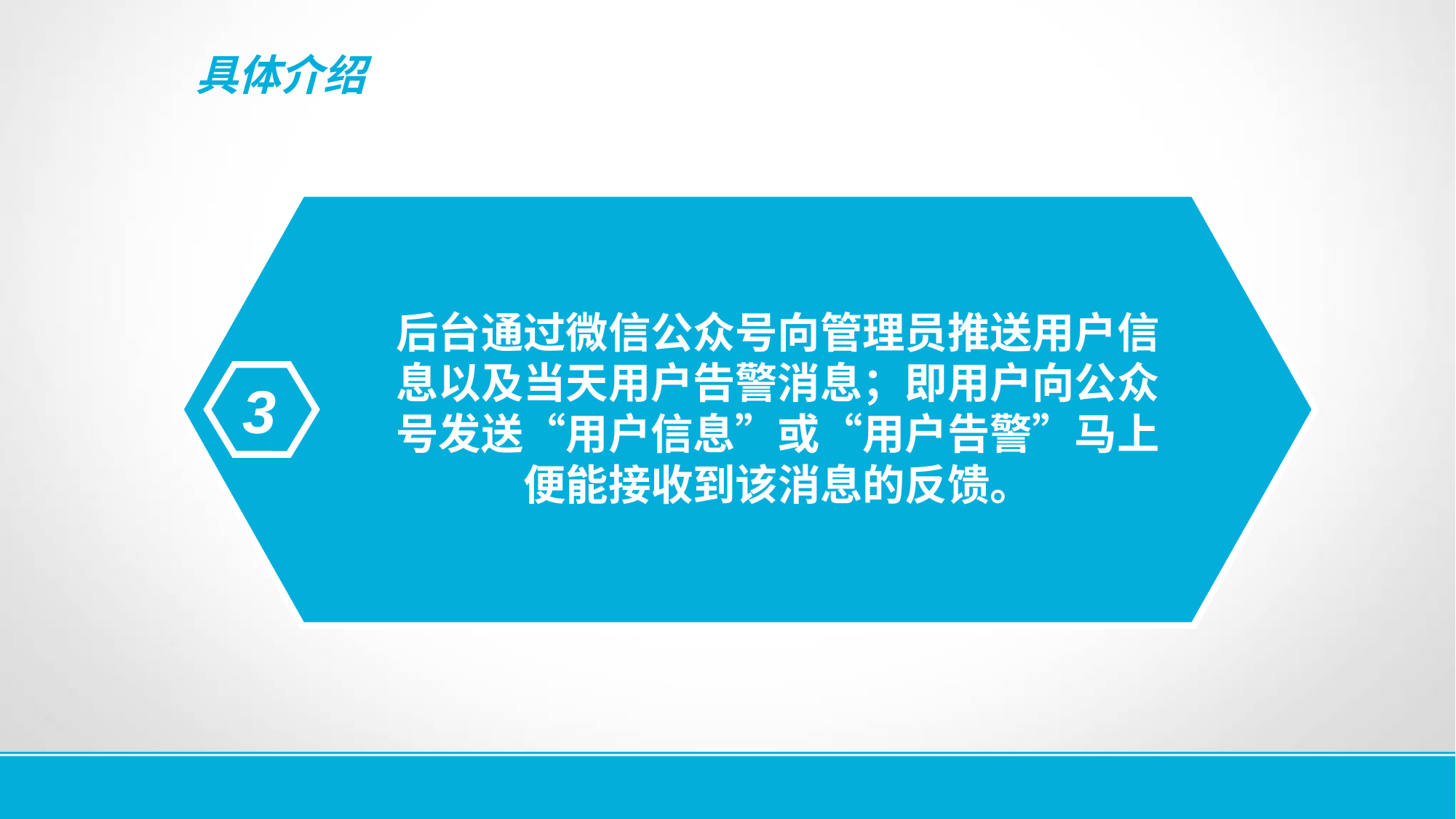

具体介绍
后台通过微信公众号向管理员推送用户信息以及当天用户告警消息；即用户向公众号发送“用户信息”或“用户告警”马上便能接收到该消息的反馈。
3